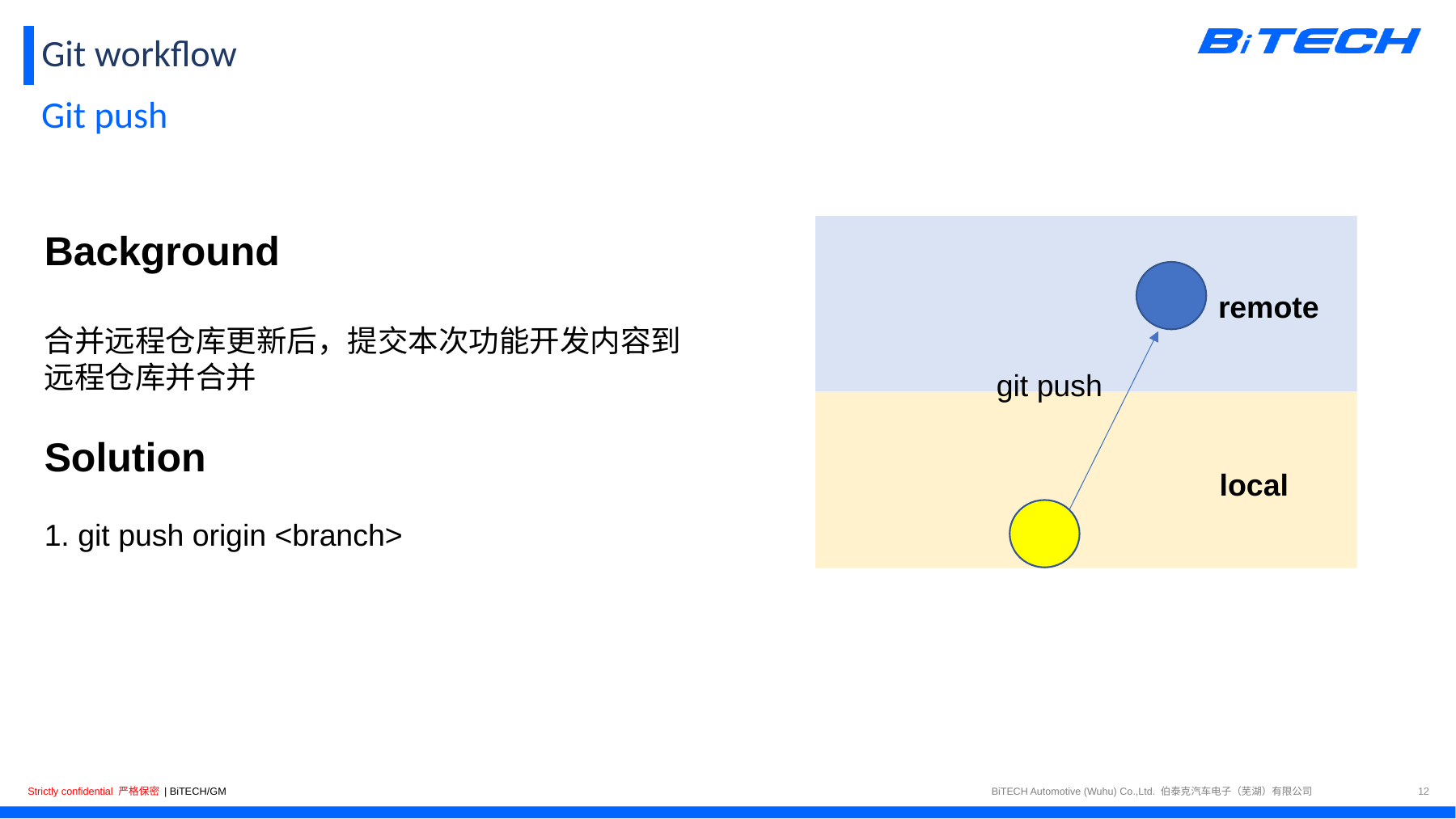

# Git workflow
Git push

Background

合并远程仓库更新后，提交本次功能开发内容到远程仓库并合并

Solution

1. git push origin <branch>

remote

git push

local

12